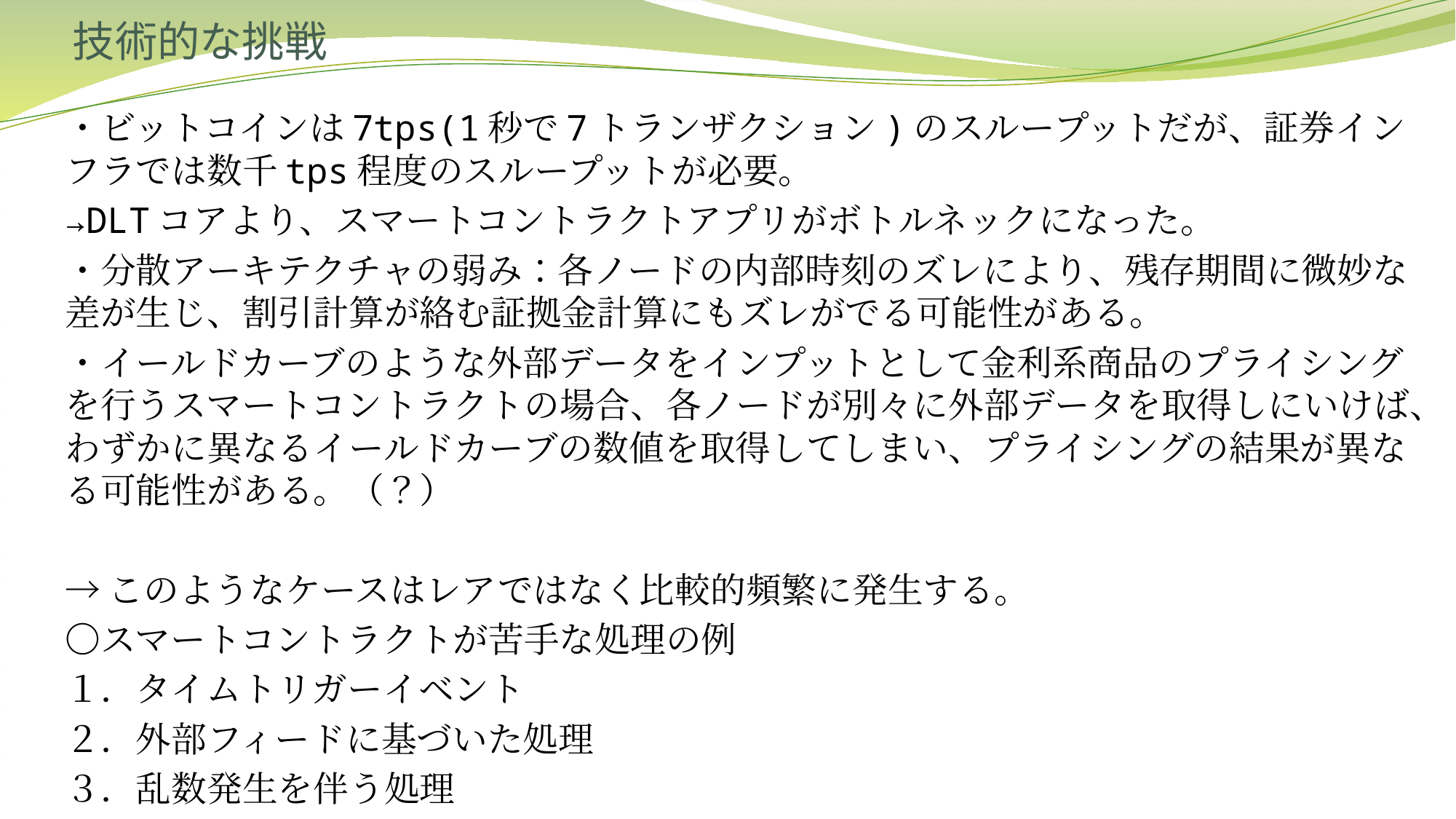

# 技術的な挑戦
・ビットコインは7tps(1秒で7トランザクション)のスループットだが、証券インフラでは数千tps程度のスループットが必要。
→DLTコアより、スマートコントラクトアプリがボトルネックになった。
・分散アーキテクチャの弱み：各ノードの内部時刻のズレにより、残存期間に微妙な差が生じ、割引計算が絡む証拠金計算にもズレがでる可能性がある。
・イールドカーブのような外部データをインプットとして金利系商品のプライシングを行うスマートコントラクトの場合、各ノードが別々に外部データを取得しにいけば、わずかに異なるイールドカーブの数値を取得してしまい、プライシングの結果が異なる可能性がある。（？）

→このようなケースはレアではなく比較的頻繁に発生する。
〇スマートコントラクトが苦手な処理の例
１．タイムトリガーイベント
２．外部フィードに基づいた処理
３．乱数発生を伴う処理